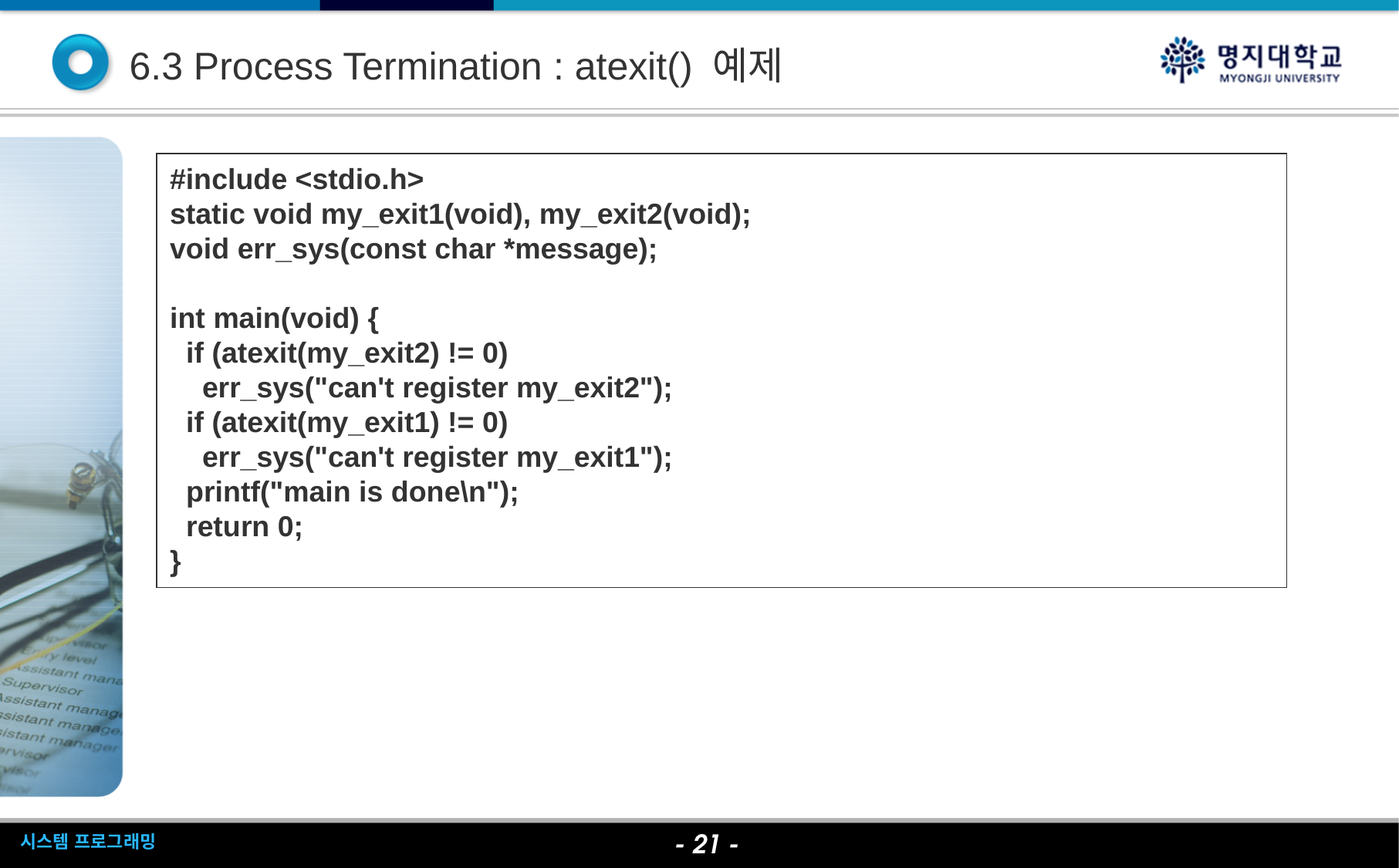

6.3 Process Termination : atexit() 예제
#include <stdio.h>
static void my_exit1(void), my_exit2(void);
void err_sys(const char *message);

int main(void) {
  if (atexit(my_exit2) != 0)
    err_sys("can't register my_exit2");
  if (atexit(my_exit1) != 0)
    err_sys("can't register my_exit1");
  printf("main is done\n");
  return 0;
}
- 21 -